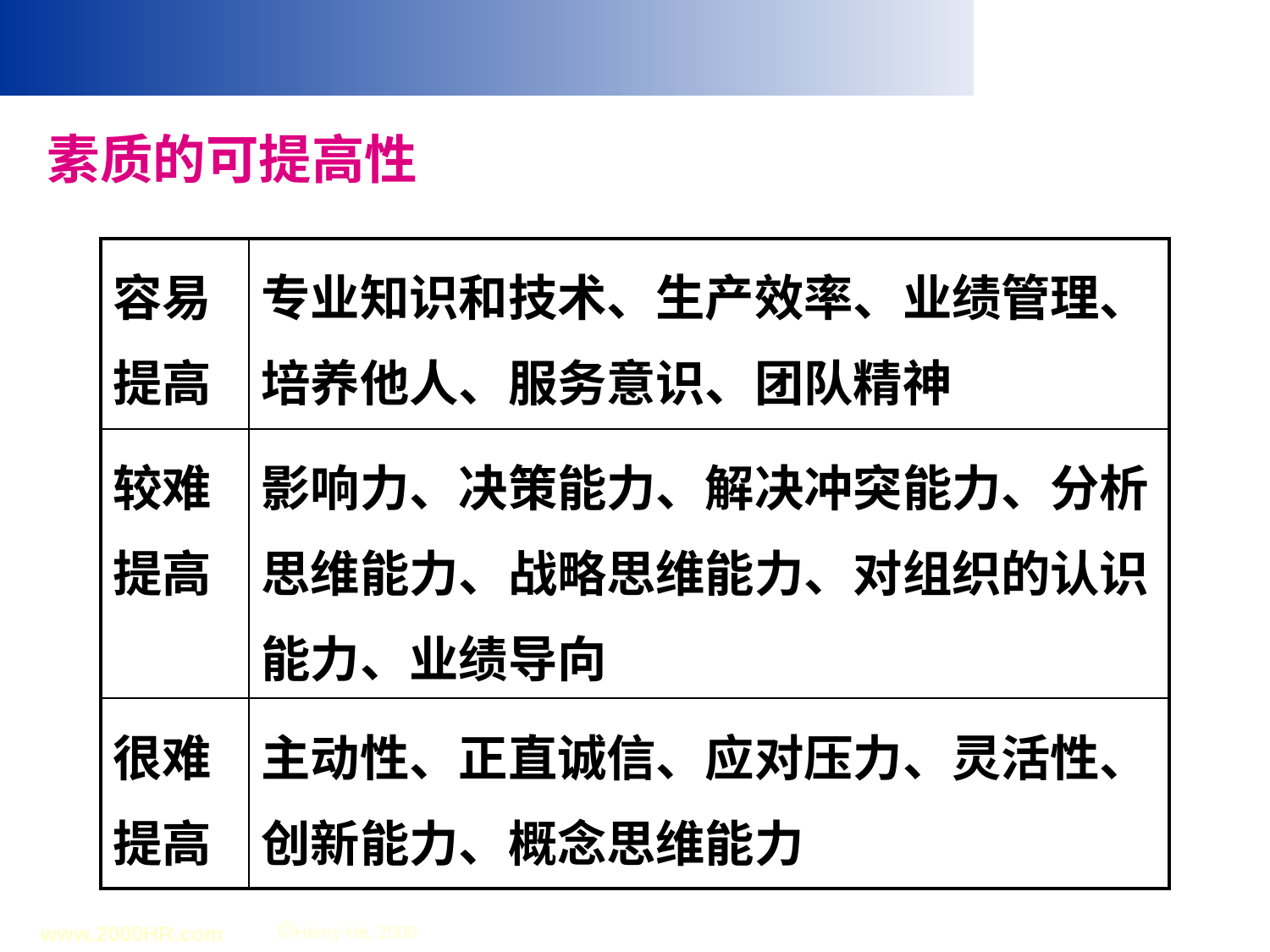

# 素质的可提高性
| 容易提高 | 专业知识和技术、生产效率、业绩管理、培养他人、服务意识、团队精神 |
| --- | --- |
| 较难提高 | 影响力、决策能力、解决冲突能力、分析思维能力、战略思维能力、对组织的认识能力、业绩导向 |
| 很难提高 | 主动性、正直诚信、应对压力、灵活性、创新能力、概念思维能力 |